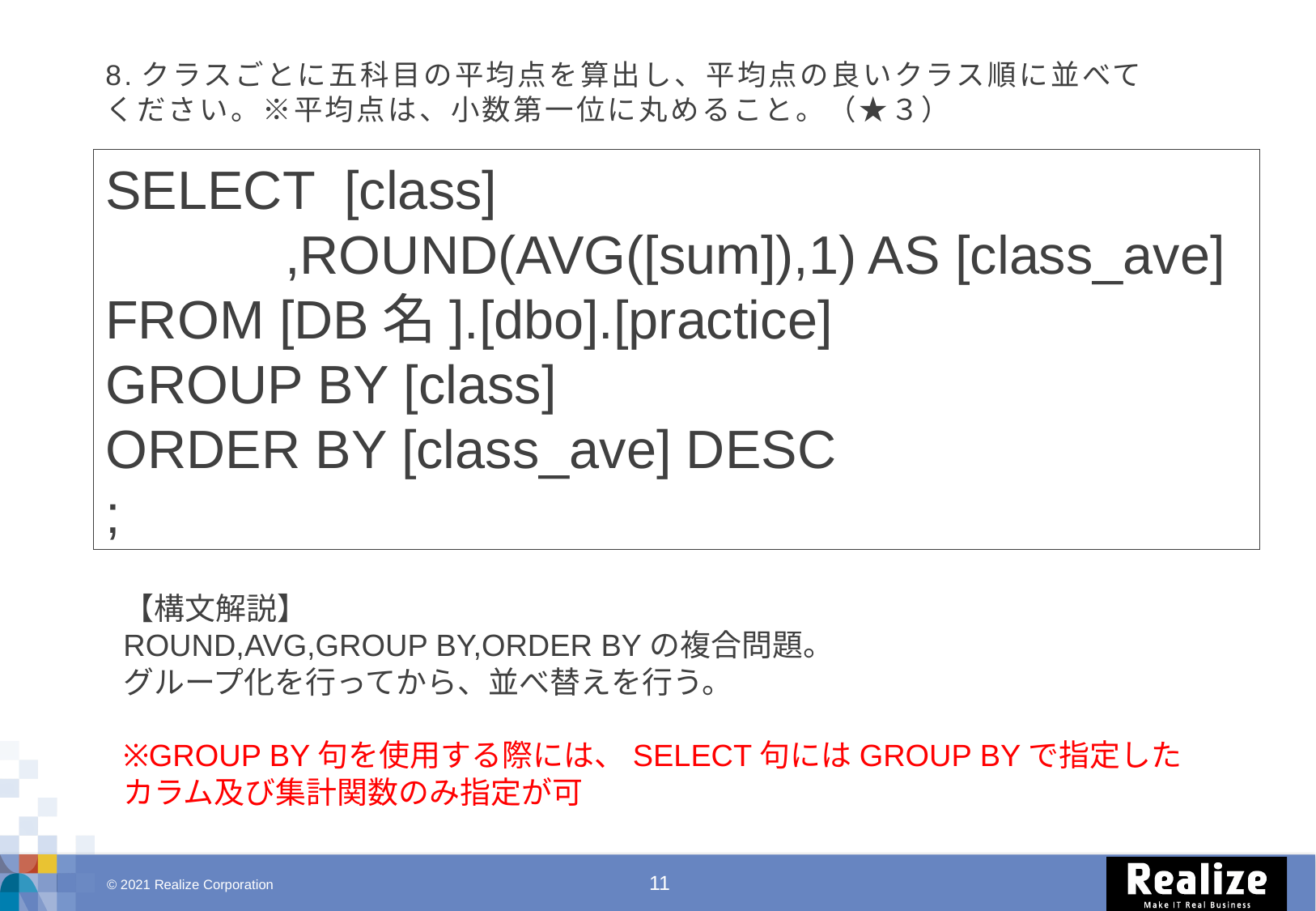

# 8.クラスごとに五科目の平均点を算出し、平均点の良いクラス順に並べてください。※平均点は、小数第一位に丸めること。（★３）
SELECT  [class]
            ,ROUND(AVG([sum]),1) AS [class_ave]
FROM [DB名].[dbo].[practice]
GROUP BY [class]
ORDER BY [class_ave] DESC
;
【構文解説】
ROUND,AVG,GROUP BY,ORDER BYの複合問題。
グループ化を行ってから、並べ替えを行う。

※GROUP BY句を使用する際には、SELECT句にはGROUP BYで指定したカラム及び集計関数のみ指定が可